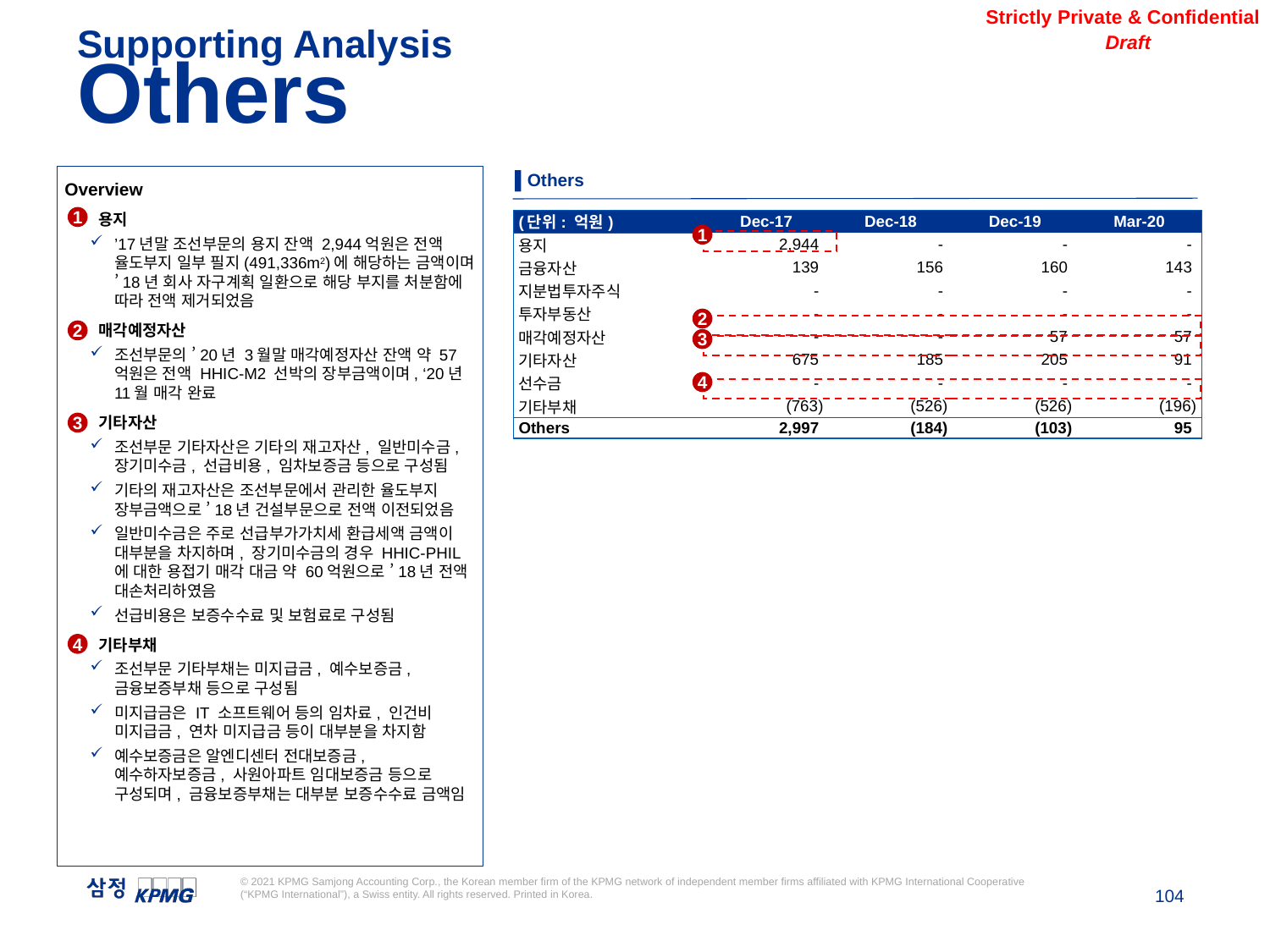

Supporting Analysis
Others
▌Others
Overview
용지
’17년말 조선부문의 용지 잔액 2,944억원은 전액 율도부지 일부 필지(491,336m2)에 해당하는 금액이며 ’18년 회사 자구계획 일환으로 해당 부지를 처분함에 따라 전액 제거되었음
매각예정자산
조선부문의 ’20년 3월말 매각예정자산 잔액 약 57억원은 전액 HHIC-M2 선박의 장부금액이며, ‘20년 11월 매각 완료
기타자산
조선부문 기타자산은 기타의 재고자산, 일반미수금, 장기미수금, 선급비용, 임차보증금 등으로 구성됨
기타의 재고자산은 조선부문에서 관리한 율도부지 장부금액으로 ’18년 건설부문으로 전액 이전되었음
일반미수금은 주로 선급부가가치세 환급세액 금액이 대부분을 차지하며, 장기미수금의 경우 HHIC-PHIL에 대한 용접기 매각 대금 약 60억원으로 ’18년 전액 대손처리하였음
선급비용은 보증수수료 및 보험료로 구성됨
기타부채
조선부문 기타부채는 미지급금, 예수보증금, 금융보증부채 등으로 구성됨
미지급금은 IT 소프트웨어 등의 임차료, 인건비 미지급금, 연차 미지급금 등이 대부분을 차지함
예수보증금은 알엔디센터 전대보증금, 예수하자보증금, 사원아파트 임대보증금 등으로 구성되며, 금융보증부채는 대부분 보증수수료 금액임

1
| (단위: 억원) | Dec-17 | Dec-18 | Dec-19 | Mar-20 |
| --- | --- | --- | --- | --- |
| 용지 | 2,944 | - | - | - |
| 금융자산 | 139 | 156 | 160 | 143 |
| 지분법투자주식 | - | - | - | - |
| 투자부동산 | - | - | - | - |
| 매각예정자산 | - | - | 57 | 57 |
| 기타자산 | 675 | 185 | 205 | 91 |
| 선수금 | - | - | - | - |
| 기타부채 | (763) | (526) | (526) | (196) |
| Others | 2,997 | (184) | (103) | 95 |
1

2

2
3

4

3
4